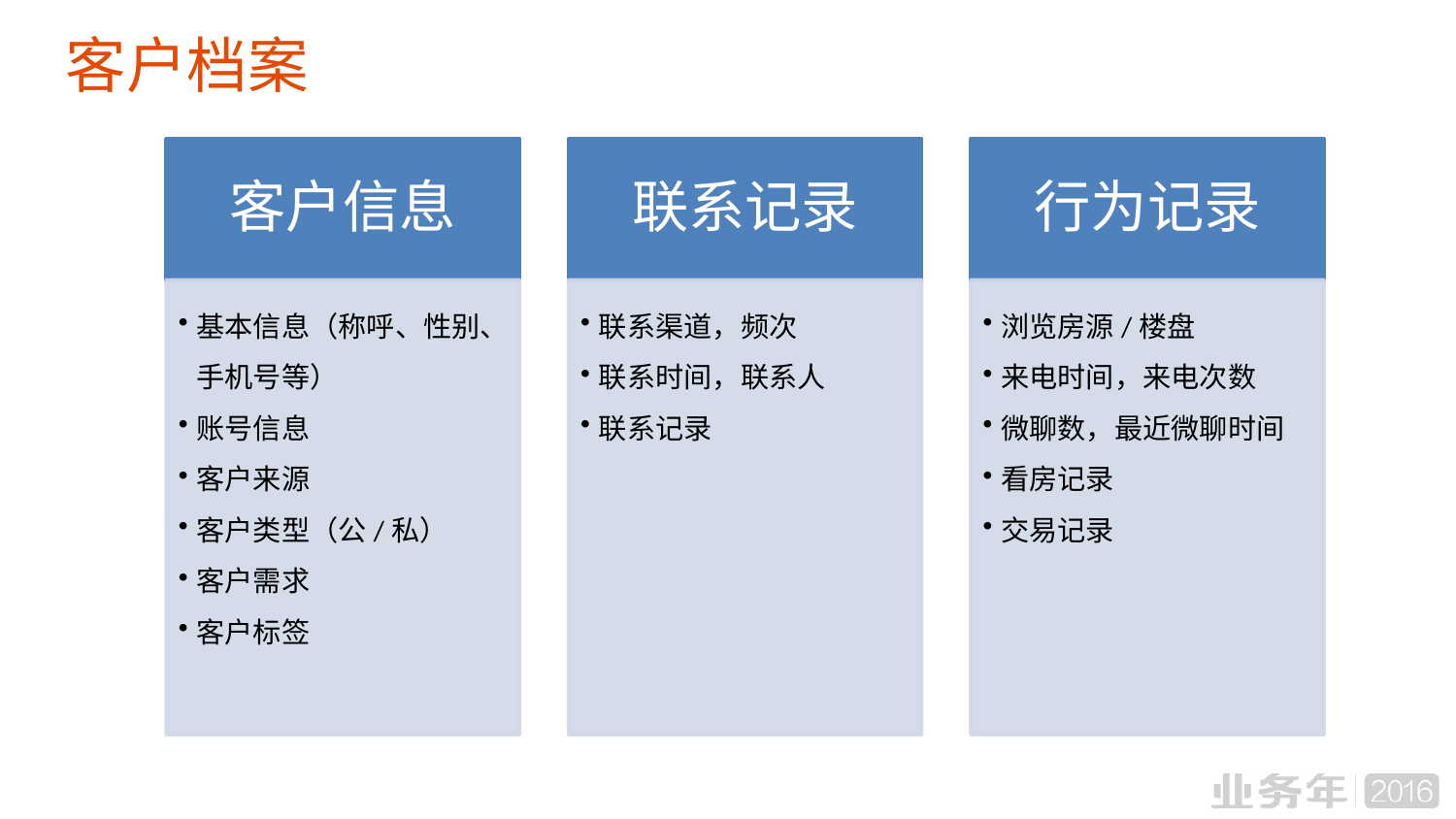

# 客户档案
客户信息
基本信息（称呼、性别、手机号等）
账号信息
客户来源
客户类型（公/私）
客户需求
客户标签
联系记录
联系渠道，频次
联系时间，联系人
联系记录
行为记录
浏览房源/楼盘
来电时间，来电次数
微聊数，最近微聊时间
看房记录
交易记录